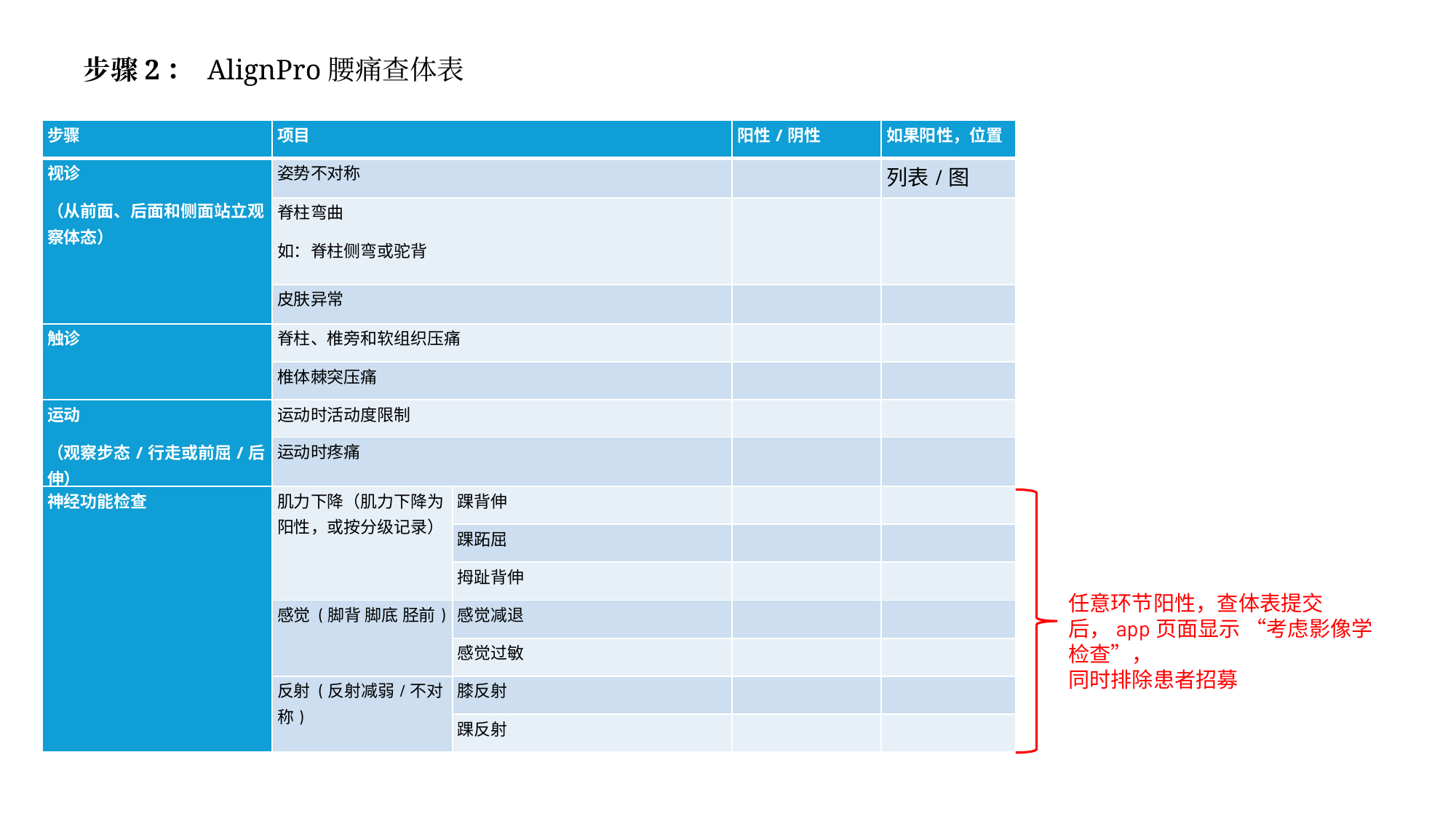

步骤2： AlignPro腰痛查体表
| 步骤 | 项目 |  | 阳性/阴性 | 如果阳性，位置 |
| --- | --- | --- | --- | --- |
| 视诊 （从前面、后面和侧面站立观察体态） | 姿势不对称 |  |  | 列表/图 |
|  | 脊柱弯曲 如：脊柱侧弯或驼背 |  |  |  |
|  | 皮肤异常 |  |  |  |
| 触诊 | 脊柱、椎旁和软组织压痛 |  |  |  |
|  | 椎体棘突压痛 |  |  |  |
| 运动 （观察步态/行走或前屈/后伸） | 运动时活动度限制 |  |  |  |
|  | 运动时疼痛 |  |  |  |
| 神经功能检查 | 肌力下降（肌力下降为阳性，或按分级记录） | 踝背伸 |  |  |
|  |  | 踝跖屈 |  |  |
|  |  | 拇趾背伸 |  |  |
|  | 感觉 (脚背 脚底 胫前) | 感觉减退 |  |  |
|  |  | 感觉过敏 |  |  |
|  | 反射 (反射减弱/不对称) | 膝反射 |  |  |
|  |  | 踝反射 |  |  |

任意环节阳性，查体表提交后，app页面显示 “考虑影像学检查”，
同时排除患者招募